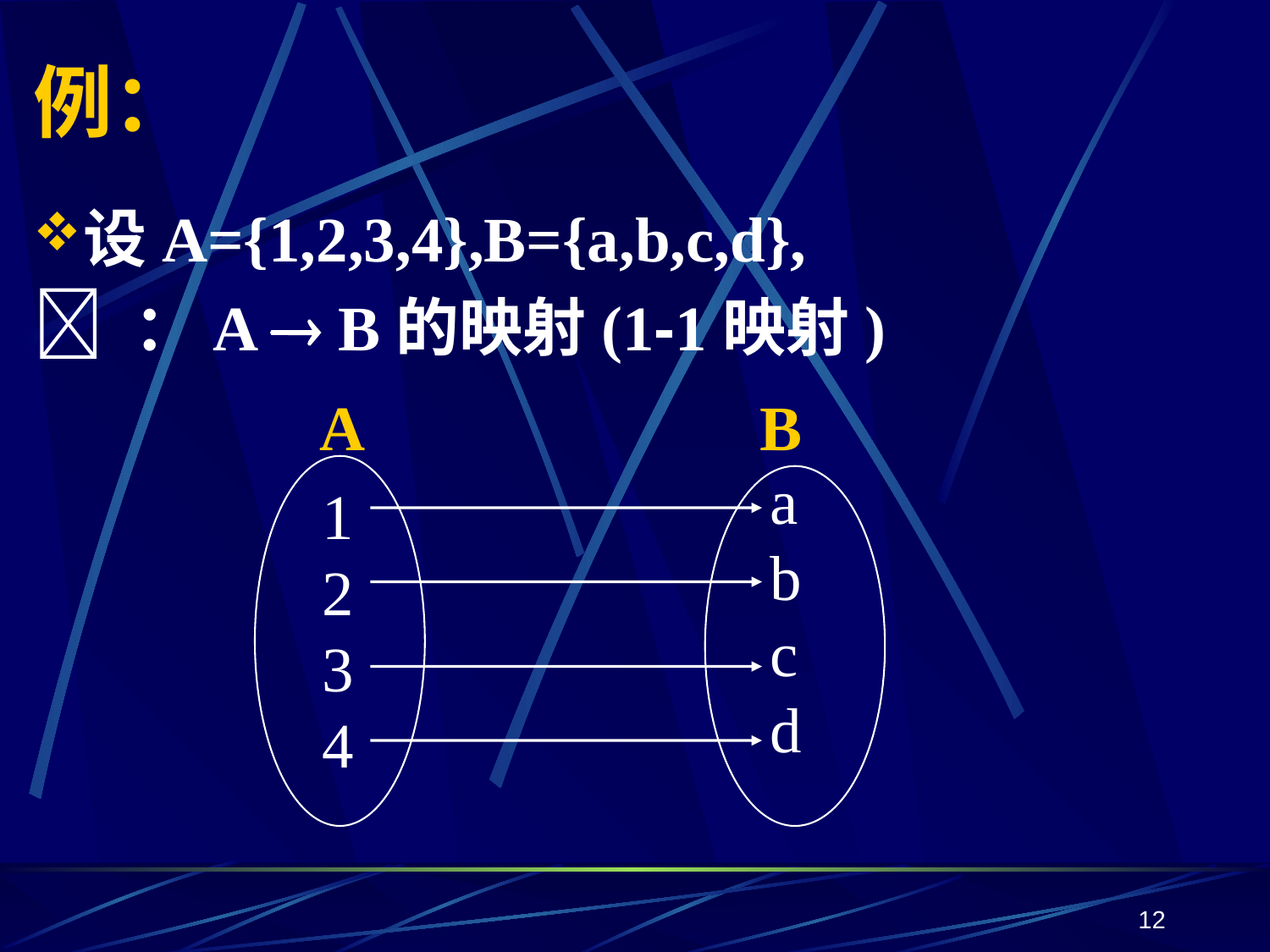

# 例：
设A={1,2,3,4},B={a,b,c,d},
σ ：A → B的映射(1-1映射)
A
B
a
b
c
d
1
2
3
4

12